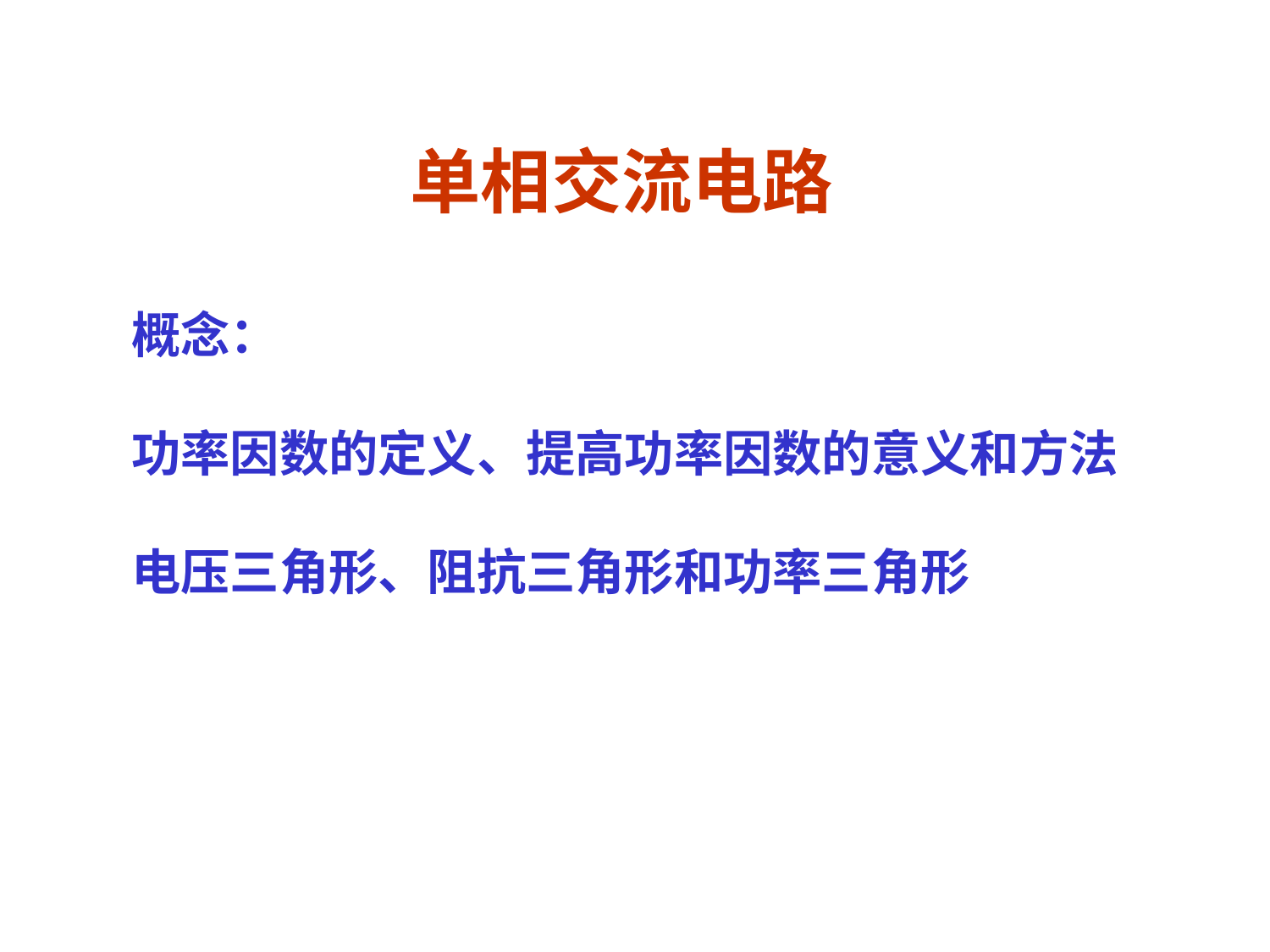

单相交流电路
概念：

功率因数的定义、提高功率因数的意义和方法

电压三角形、阻抗三角形和功率三角形